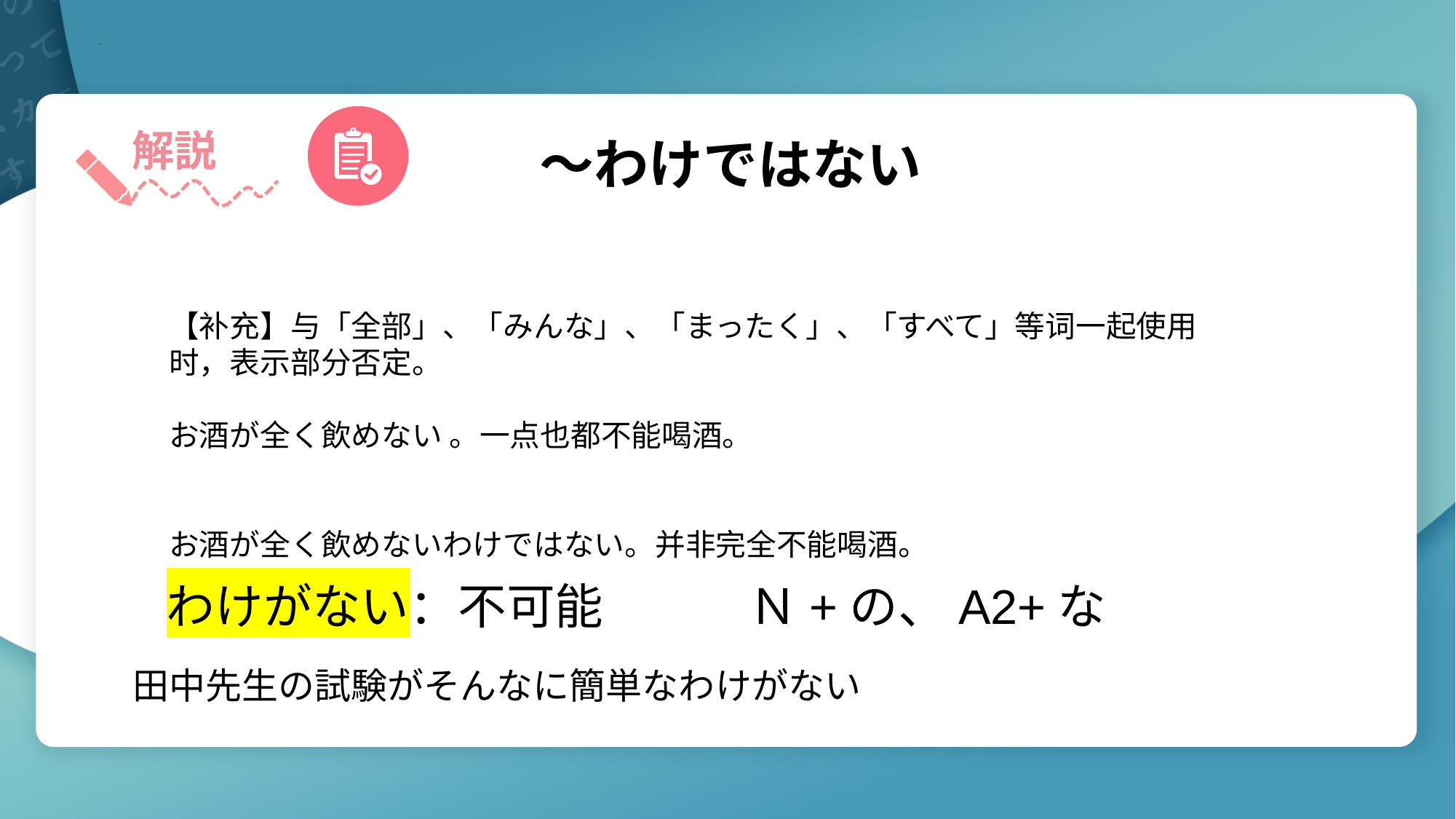

解説

～わけではない
【补充】与「全部」、「みんな」、「まったく」、「すべて」等词一起使用时，表示部分否定。

お酒が全く飲めない 。一点也都不能喝酒。

お酒が全く飲めないわけではない。并非完全不能喝酒。

わけがない：不可能　　　Ｎ+の、A2+な
田中先生の試験がそんなに簡単なわけがない